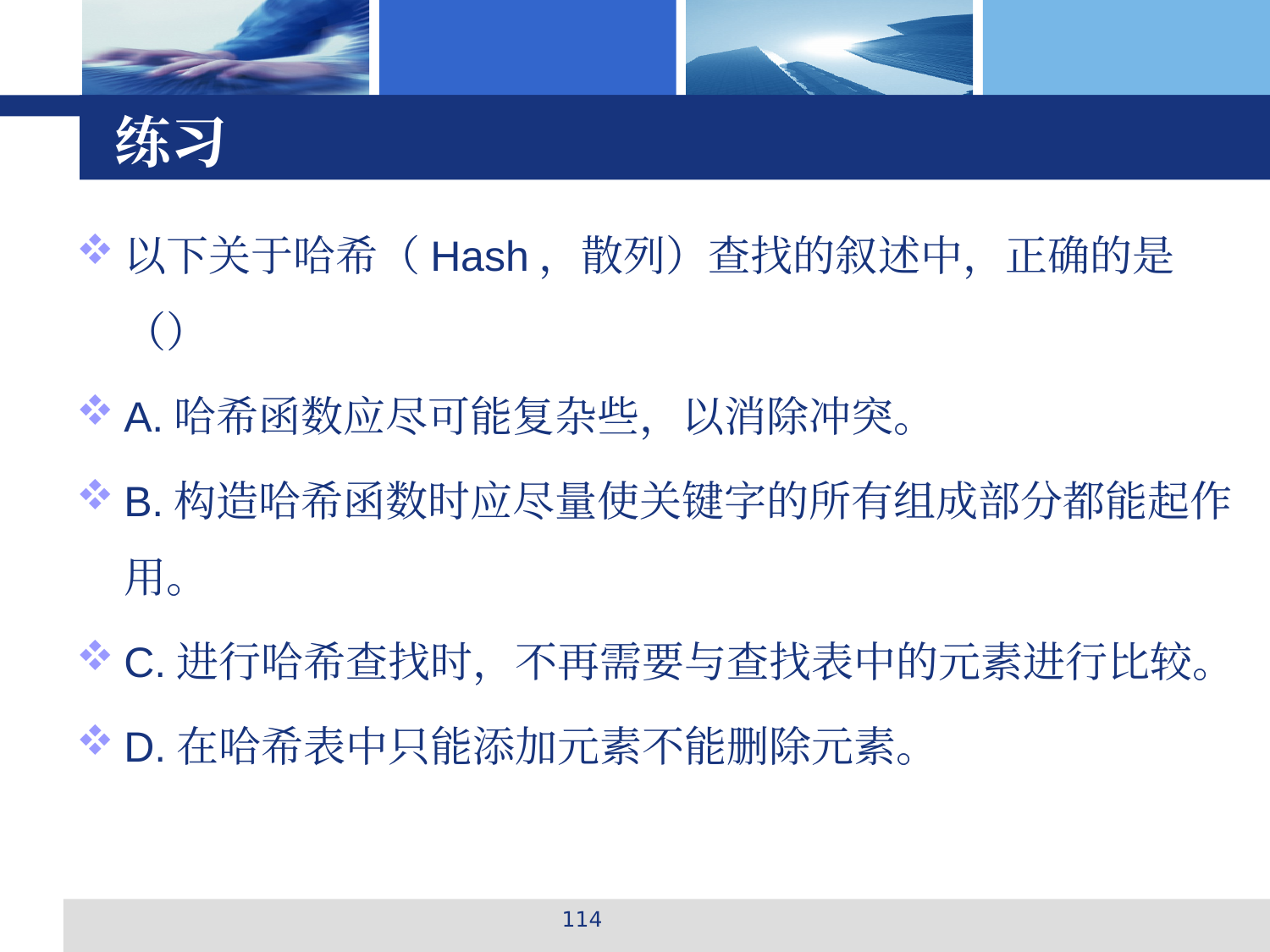

# 练习
以下关于哈希（Hash，散列）查找的叙述中，正确的是（）
A.哈希函数应尽可能复杂些，以消除冲突。
B.构造哈希函数时应尽量使关键字的所有组成部分都能起作用。
C.进行哈希查找时，不再需要与查找表中的元素进行比较。
D.在哈希表中只能添加元素不能删除元素。
114